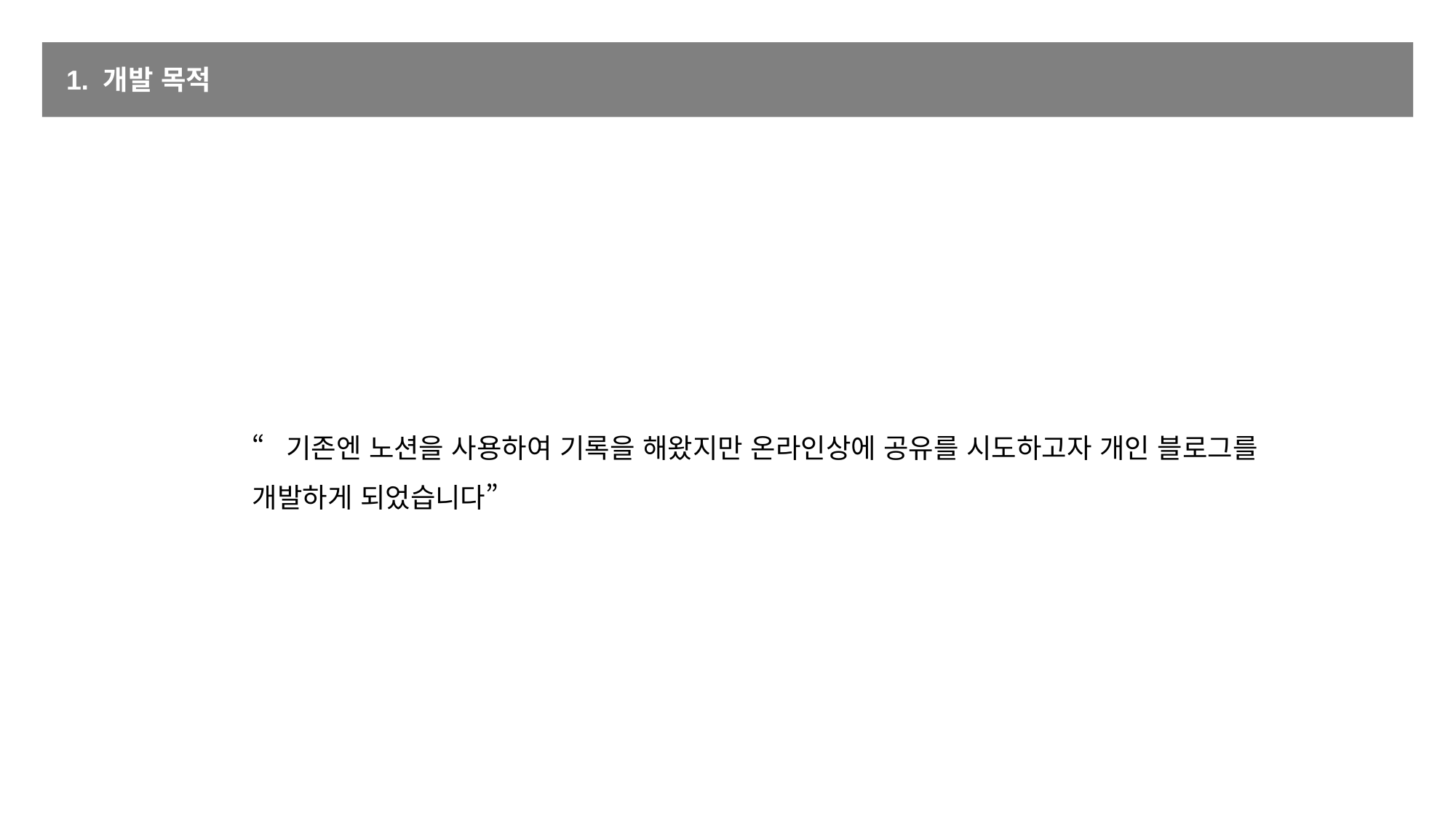

1. 개발 목적
“기존엔 노션을 사용하여 기록을 해왔지만 온라인상에 공유를 시도하고자 개인 블로그를 개발하게 되었습니다”